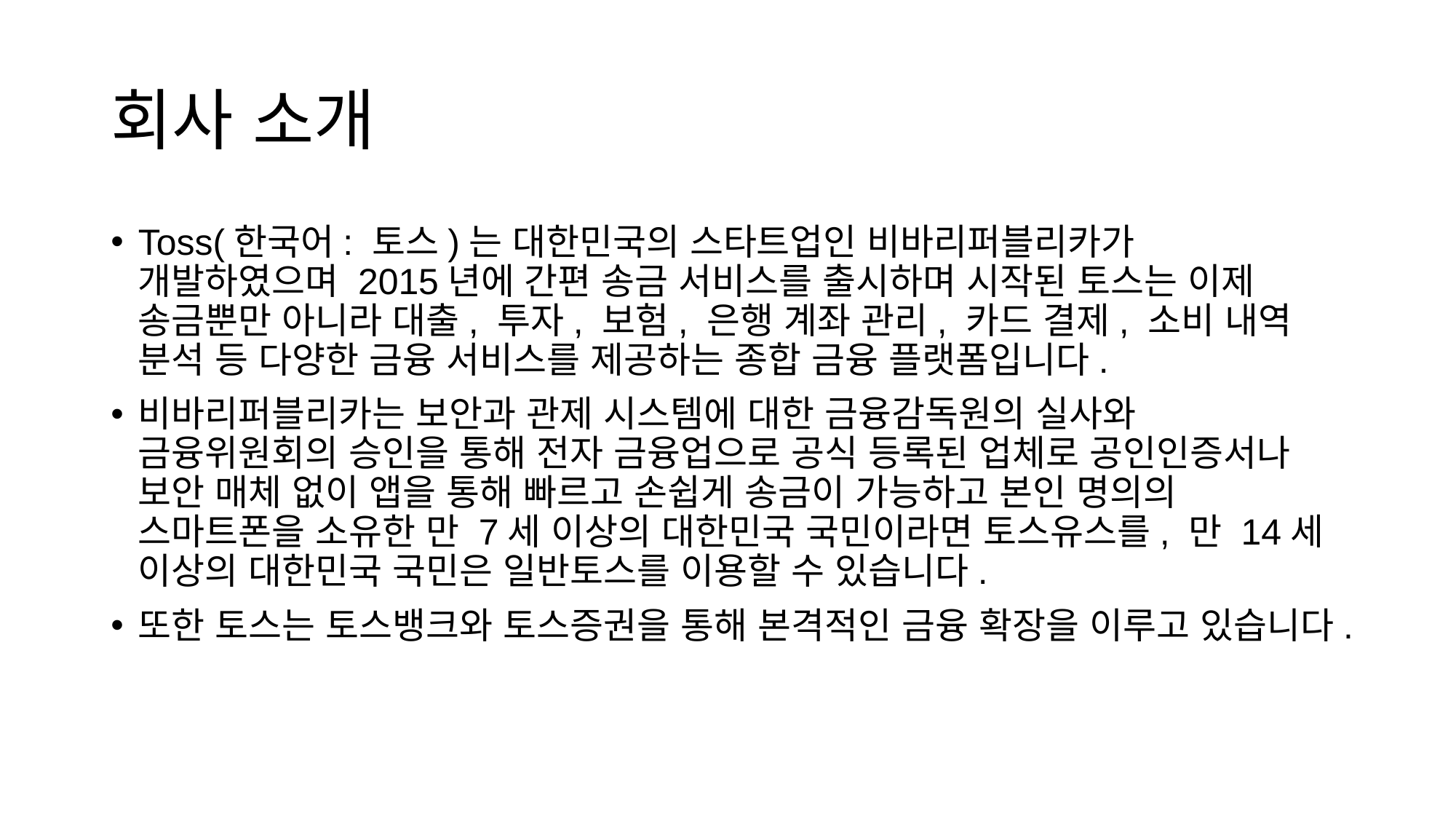

# 회사 소개
Toss(한국어: 토스)는 대한민국의 스타트업인 비바리퍼블리카가 개발하였으며 2015년에 간편 송금 서비스를 출시하며 시작된 토스는 이제 송금뿐만 아니라 대출, 투자, 보험, 은행 계좌 관리, 카드 결제, 소비 내역 분석 등 다양한 금융 서비스를 제공하는 종합 금융 플랫폼입니다.
비바리퍼블리카는 보안과 관제 시스템에 대한 금융감독원의 실사와 금융위원회의 승인을 통해 전자 금융업으로 공식 등록된 업체로 공인인증서나 보안 매체 없이 앱을 통해 빠르고 손쉽게 송금이 가능하고 본인 명의의 스마트폰을 소유한 만 7세 이상의 대한민국 국민이라면 토스유스를, 만 14세 이상의 대한민국 국민은 일반토스를 이용할 수 있습니다.
또한 토스는 토스뱅크와 토스증권을 통해 본격적인 금융 확장을 이루고 있습니다.